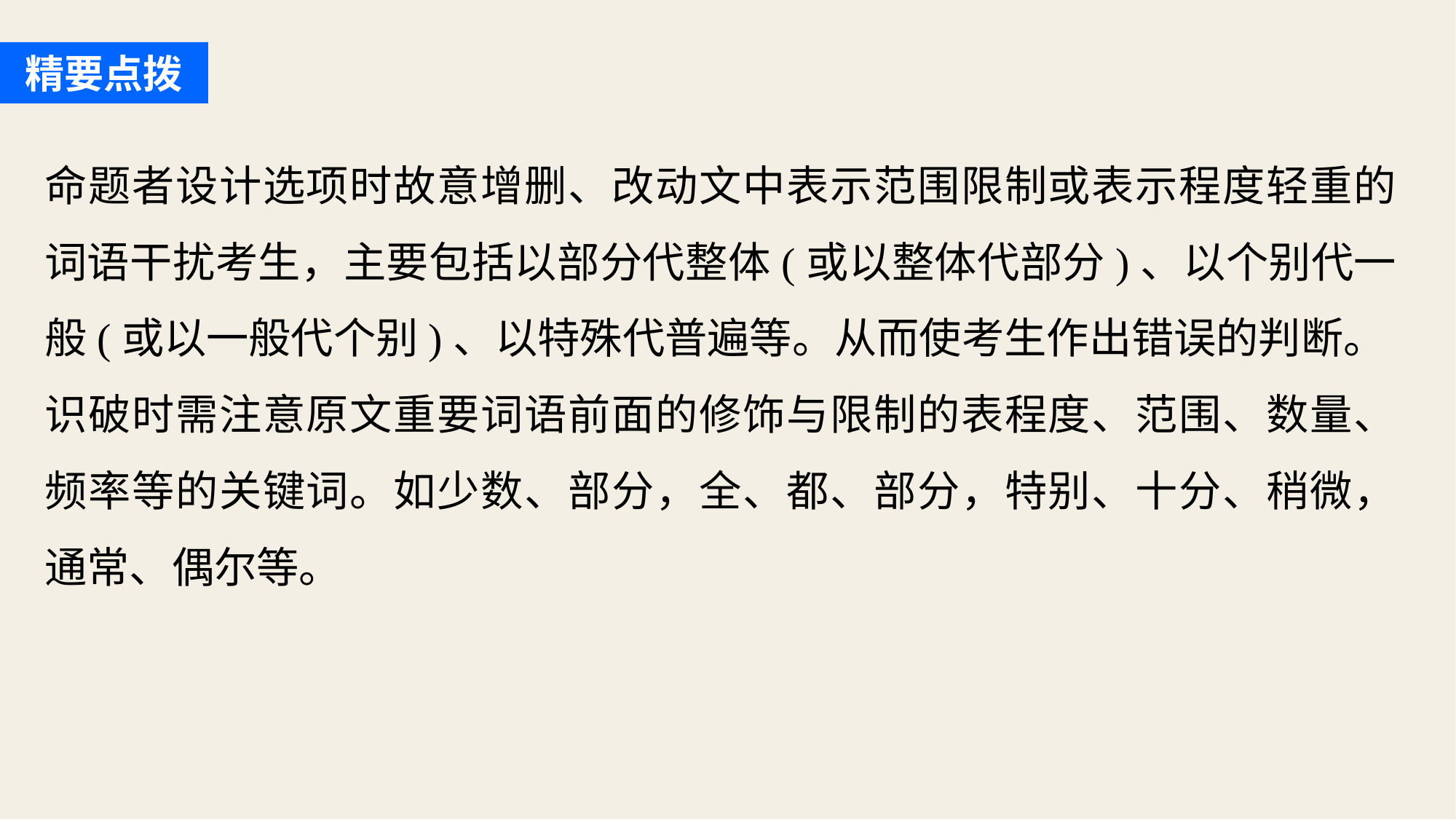

精要点拨
命题者设计选项时故意增删、改动文中表示范围限制或表示程度轻重的词语干扰考生，主要包括以部分代整体(或以整体代部分)、以个别代一般(或以一般代个别)、以特殊代普遍等。从而使考生作出错误的判断。
识破时需注意原文重要词语前面的修饰与限制的表程度、范围、数量、频率等的关键词。如少数、部分，全、都、部分，特别、十分、稍微，通常、偶尔等。